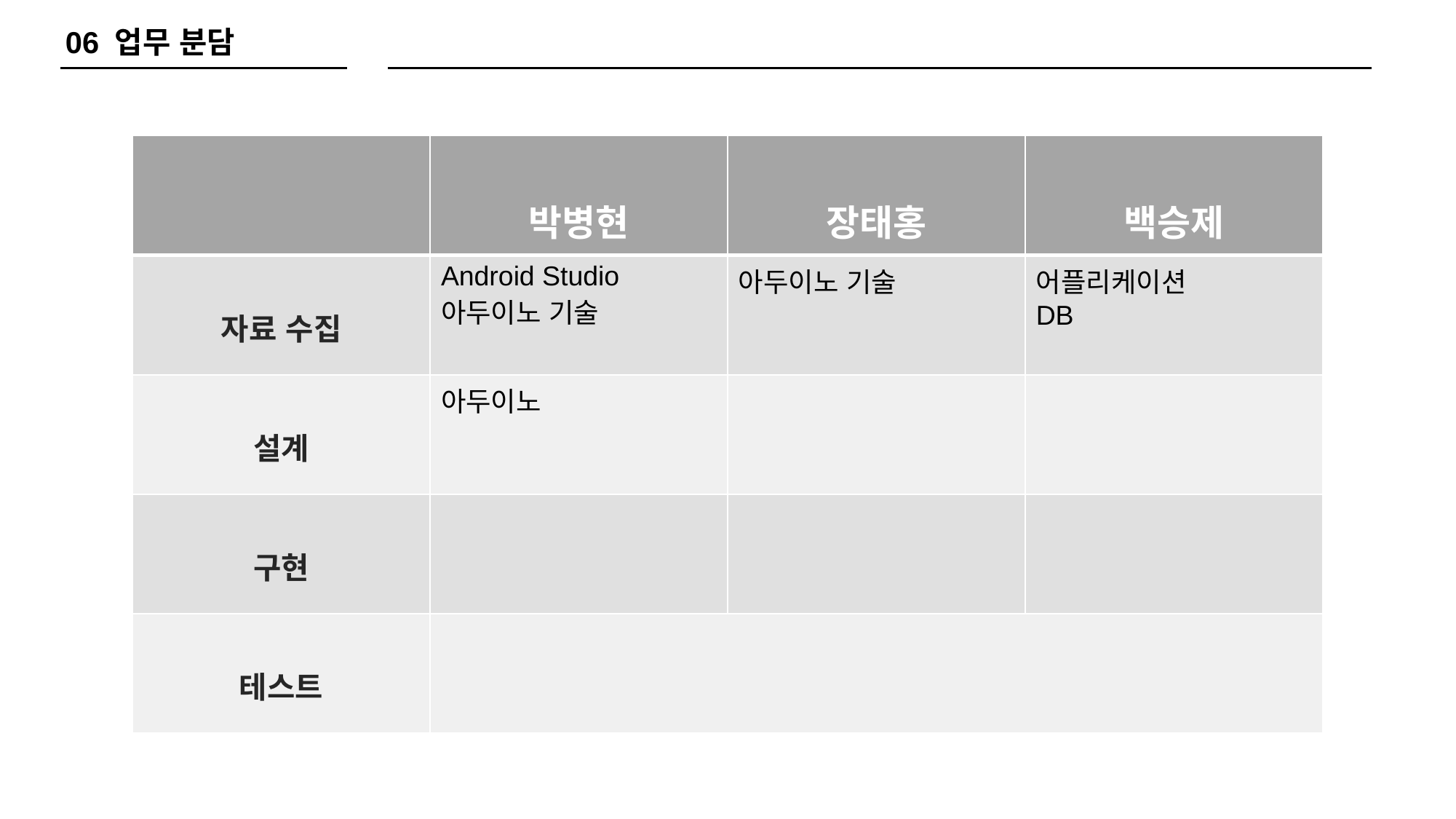

06 업무 분담
|  | 박병현 | 장태홍 | 백승제 |
| --- | --- | --- | --- |
| 자료 수집 | Android Studio 아두이노 기술 | 아두이노 기술 | 어플리케이션 DB |
| 설계 | 아두이노 |  |  |
| 구현 |  |  |  |
| 테스트 |  |  |  |